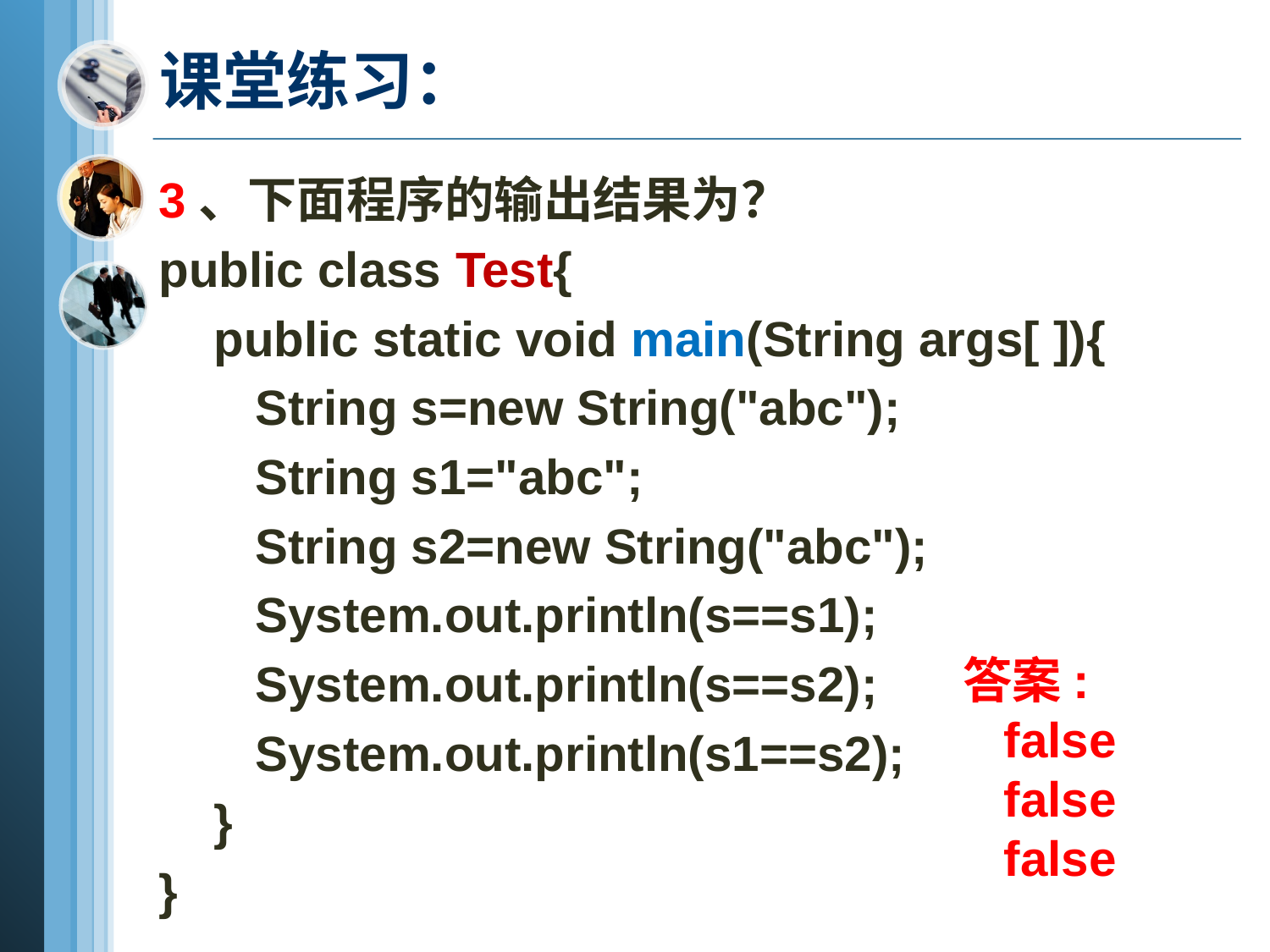

# 课堂练习：
3、下面程序的输出结果为？
public class Test{
    public static void main(String args[ ]){
       String s=new String("abc");
       String s1="abc";
       String s2=new String("abc");
       System.out.println(s==s1);
       System.out.println(s==s2);
       System.out.println(s1==s2);
    }
}
答案:
   false
   false
   false